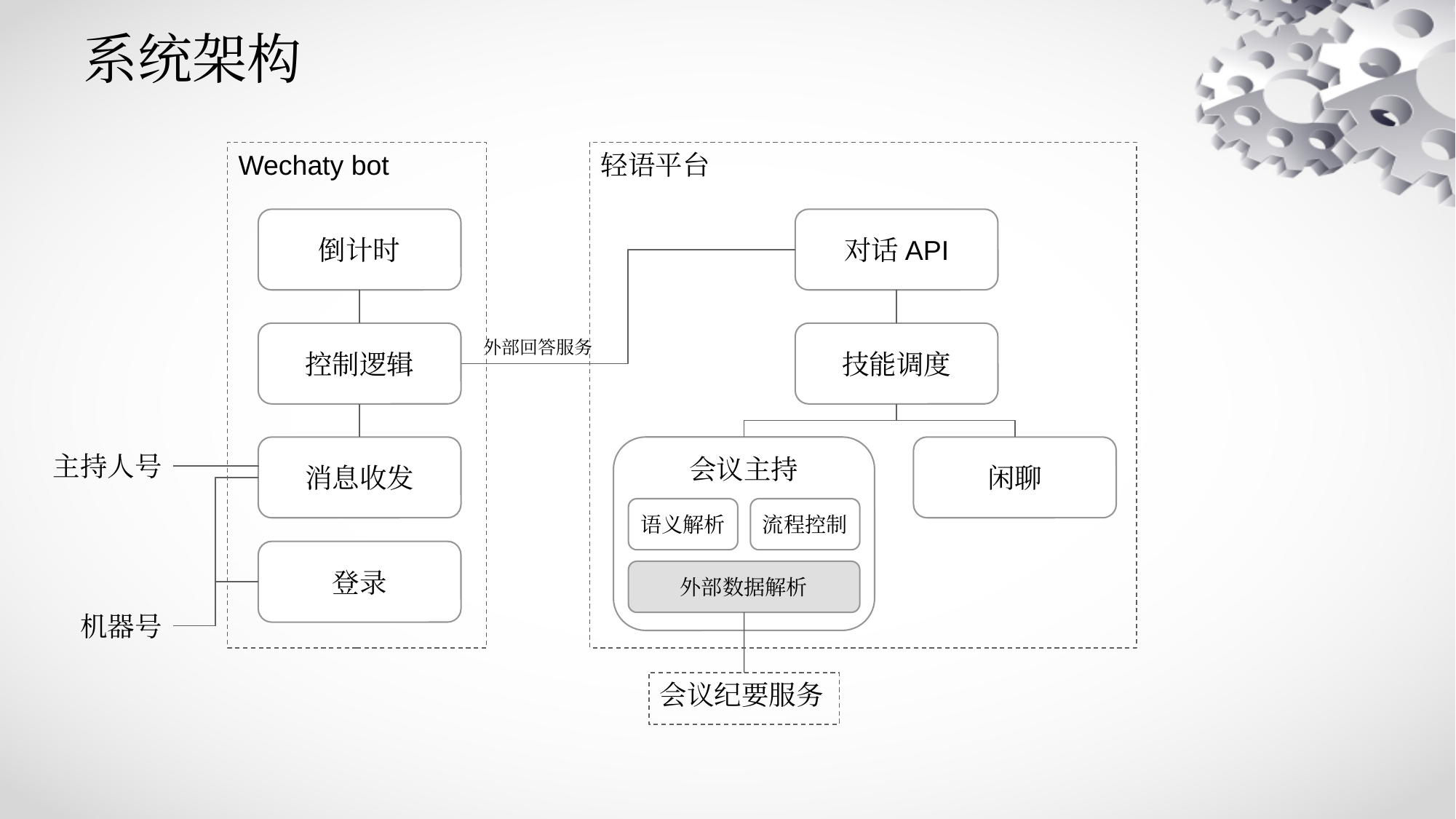

# 系统架构
Wechaty bot
轻语平台
倒计时
对话API
控制逻辑
技能调度
外部回答服务
消息收发
会议主持
闲聊
主持人号
语义解析
流程控制
登录
外部数据解析
机器号
会议纪要服务
6